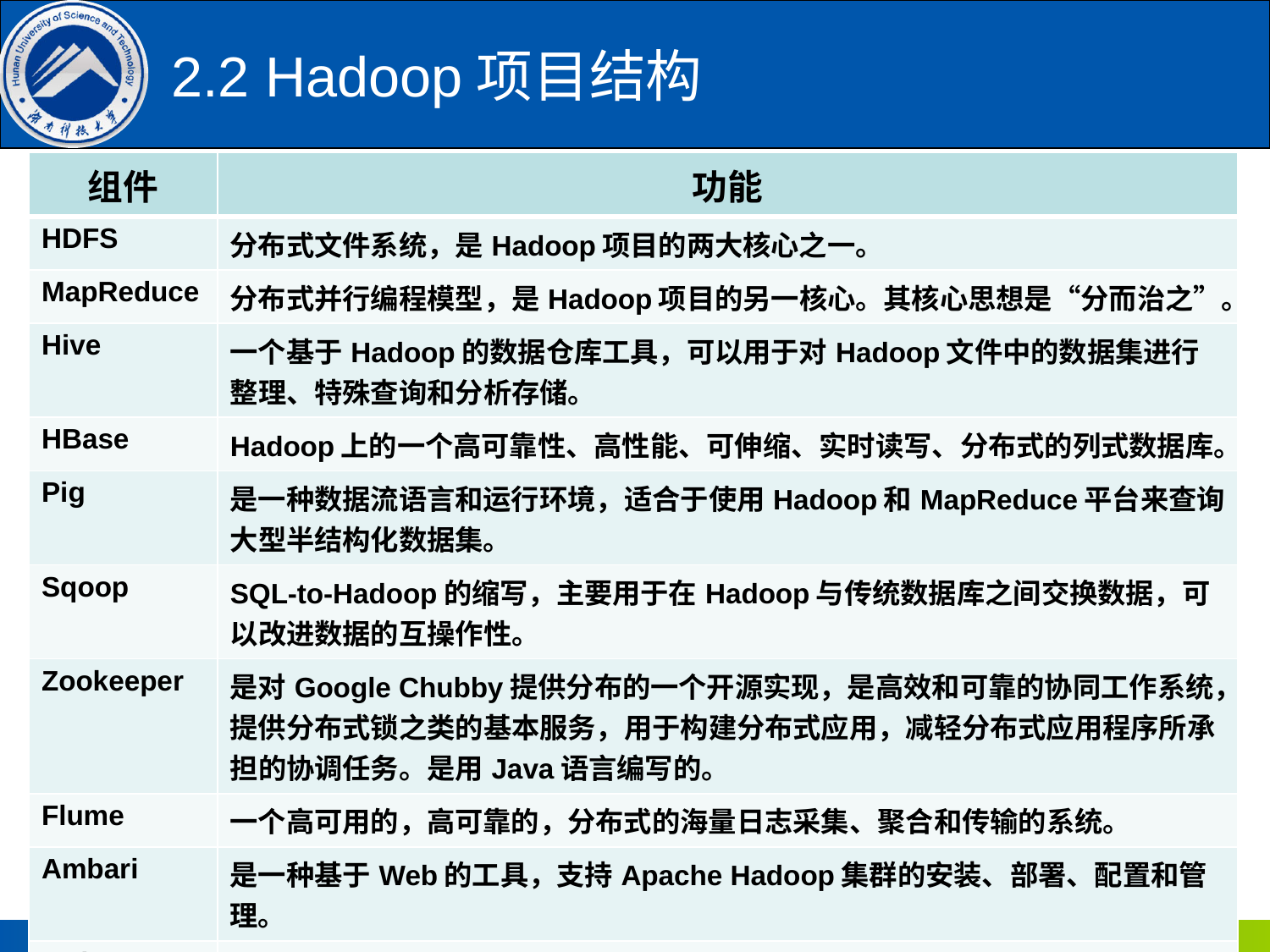

2.2 Hadoop项目结构
| 组件 | 功能 |
| --- | --- |
| HDFS | 分布式文件系统，是Hadoop项目的两大核心之一。 |
| MapReduce | 分布式并行编程模型，是Hadoop项目的另一核心。其核心思想是“分而治之”。 |
| Hive | 一个基于Hadoop的数据仓库工具，可以用于对Hadoop文件中的数据集进行整理、特殊查询和分析存储。 |
| HBase | Hadoop上的一个高可靠性、高性能、可伸缩、实时读写、分布式的列式数据库。 |
| Pig | 是一种数据流语言和运行环境，适合于使用Hadoop和MapReduce平台来查询大型半结构化数据集。 |
| Sqoop | SQL-to-Hadoop的缩写，主要用于在Hadoop与传统数据库之间交换数据，可以改进数据的互操作性。 |
| Zookeeper | 是对Google Chubby提供分布的一个开源实现，是高效和可靠的协同工作系统，提供分布式锁之类的基本服务，用于构建分布式应用，减轻分布式应用程序所承担的协调任务。是用Java语言编写的。 |
| Flume | 一个高可用的，高可靠的，分布式的海量日志采集、聚合和传输的系统。 |
| Ambari | 是一种基于Web的工具，支持Apache Hadoop集群的安装、部署、配置和管理。 |
| Mahout | 提供一些可扩展的机器学习领域的经典算法的实现，旨在帮助开发人员更加快捷地创建智能应用程序。Mahout包含许多实现，如聚类、分类、推荐过滤、频繁子项挖掘等。通过使用Hadoop库，Mahout可以有效地扩展到云中。 |